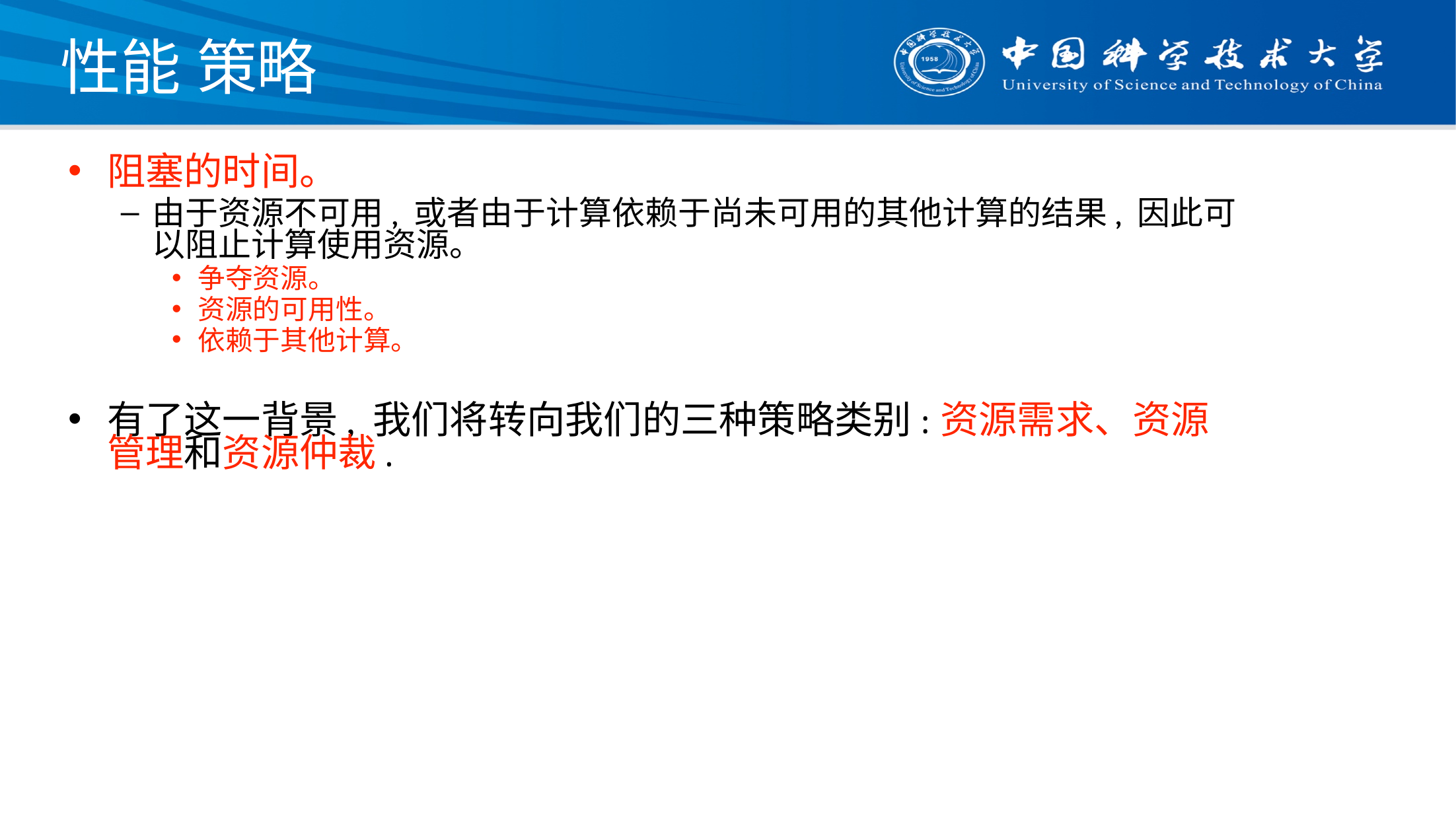

# 性能 策略
阻塞的时间。
由于资源不可用, 或者由于计算依赖于尚未可用的其他计算的结果, 因此可以阻止计算使用资源。
争夺资源。
资源的可用性。
依赖于其他计算。

有了这一背景, 我们将转向我们的三种策略类别:资源需求、资源管理和资源仲裁.